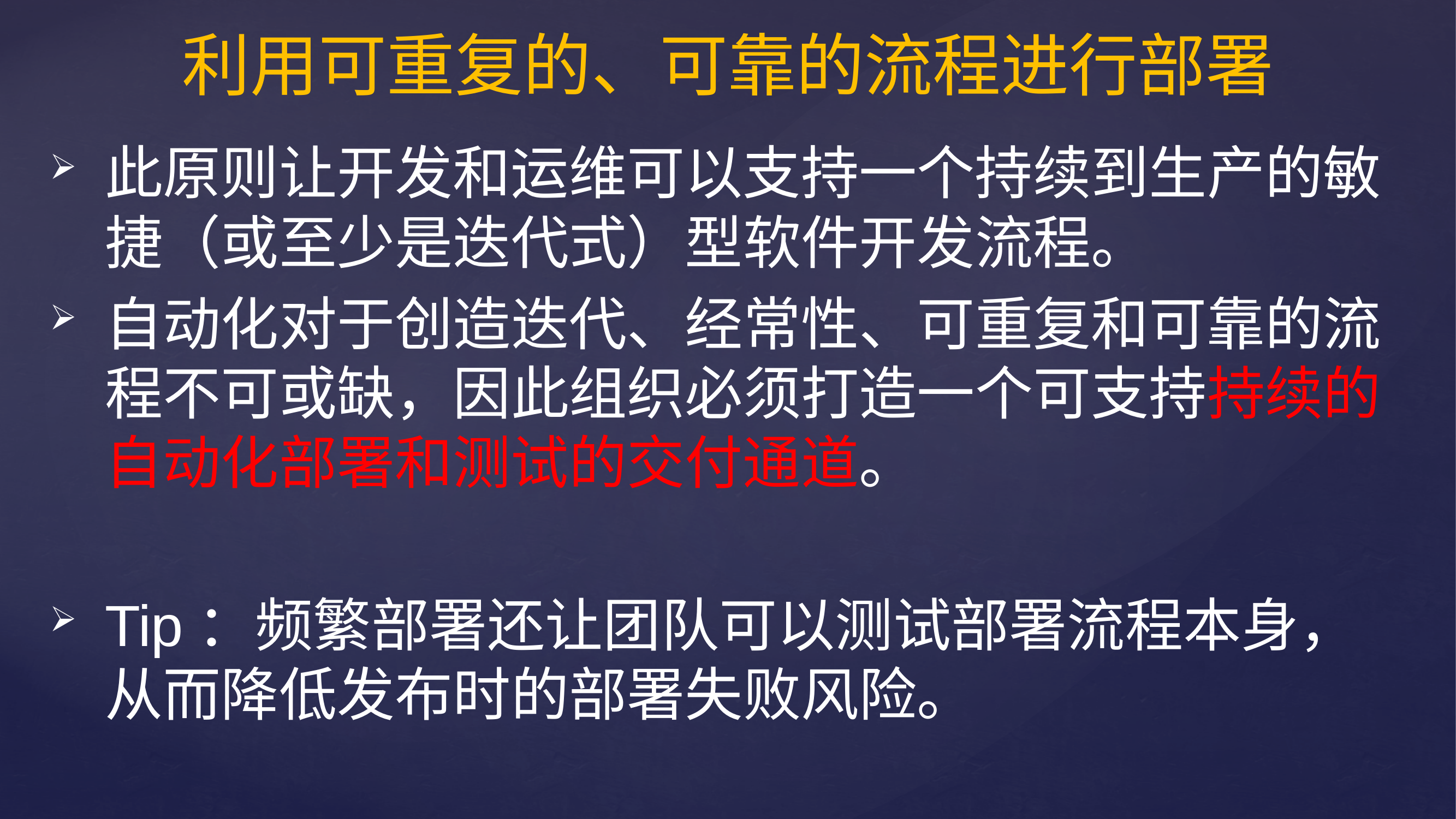

# 利用可重复的、可靠的流程进行部署
此原则让开发和运维可以支持一个持续到生产的敏捷（或至少是迭代式）型软件开发流程。
自动化对于创造迭代、经常性、可重复和可靠的流程不可或缺，因此组织必须打造一个可支持持续的自动化部署和测试的交付通道。

Tip：频繁部署还让团队可以测试部署流程本身，从而降低发布时的部署失败风险。